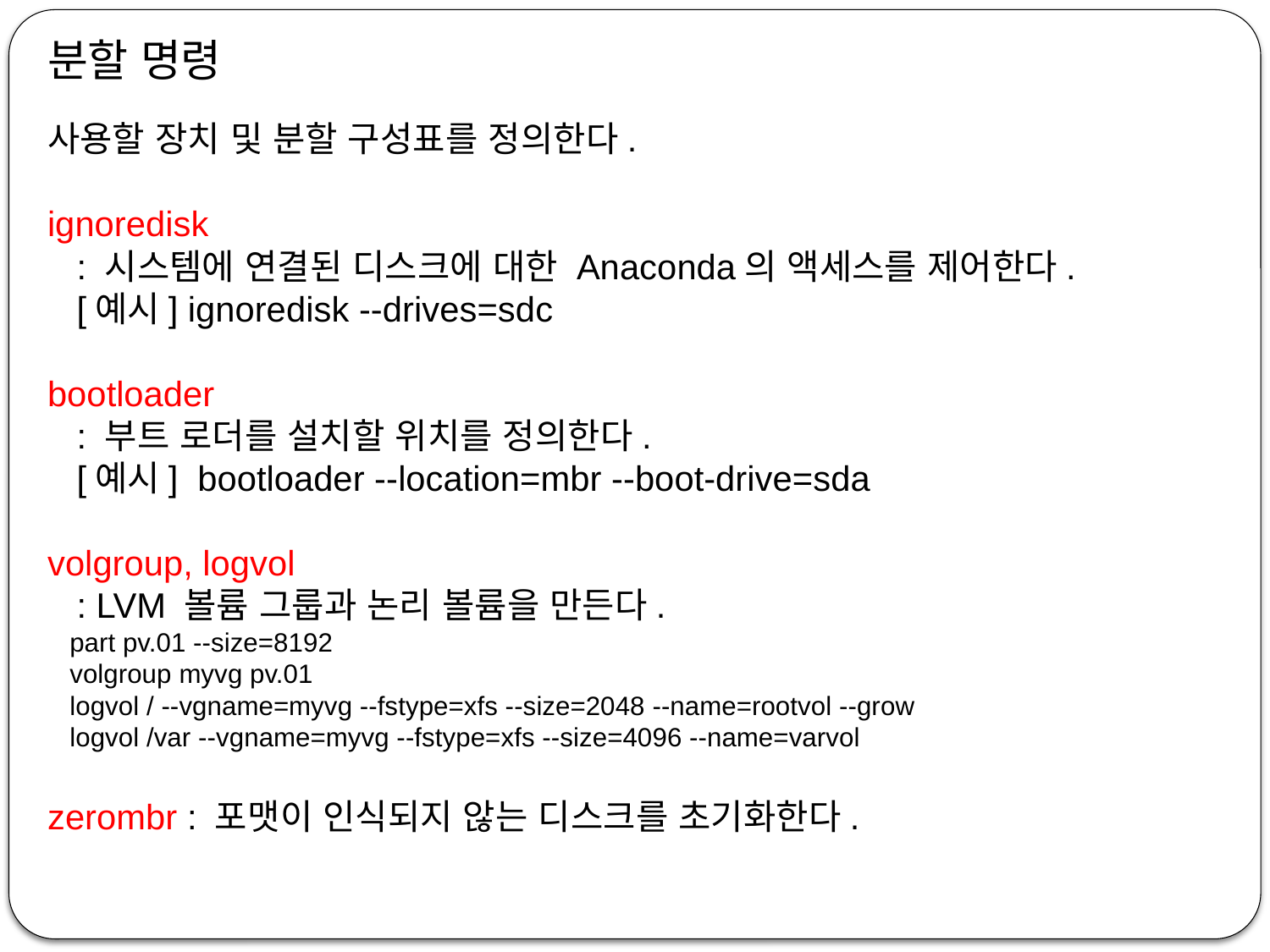

분할 명령

사용할 장치 및 분할 구성표를 정의한다.

ignoredisk
   : 시스템에 연결된 디스크에 대한 Anaconda의 액세스를 제어한다.
   [예시] ignoredisk --drives=sdc

bootloader
   : 부트 로더를 설치할 위치를 정의한다.
   [예시]  bootloader --location=mbr --boot-drive=sda

volgroup, logvol
   : LVM 볼륨 그룹과 논리 볼륨을 만든다.
   part pv.01 --size=8192
   volgroup myvg pv.01
   logvol / --vgname=myvg --fstype=xfs --size=2048 --name=rootvol --grow
   logvol /var --vgname=myvg --fstype=xfs --size=4096 --name=varvol

zerombr : 포맷이 인식되지 않는 디스크를 초기화한다.